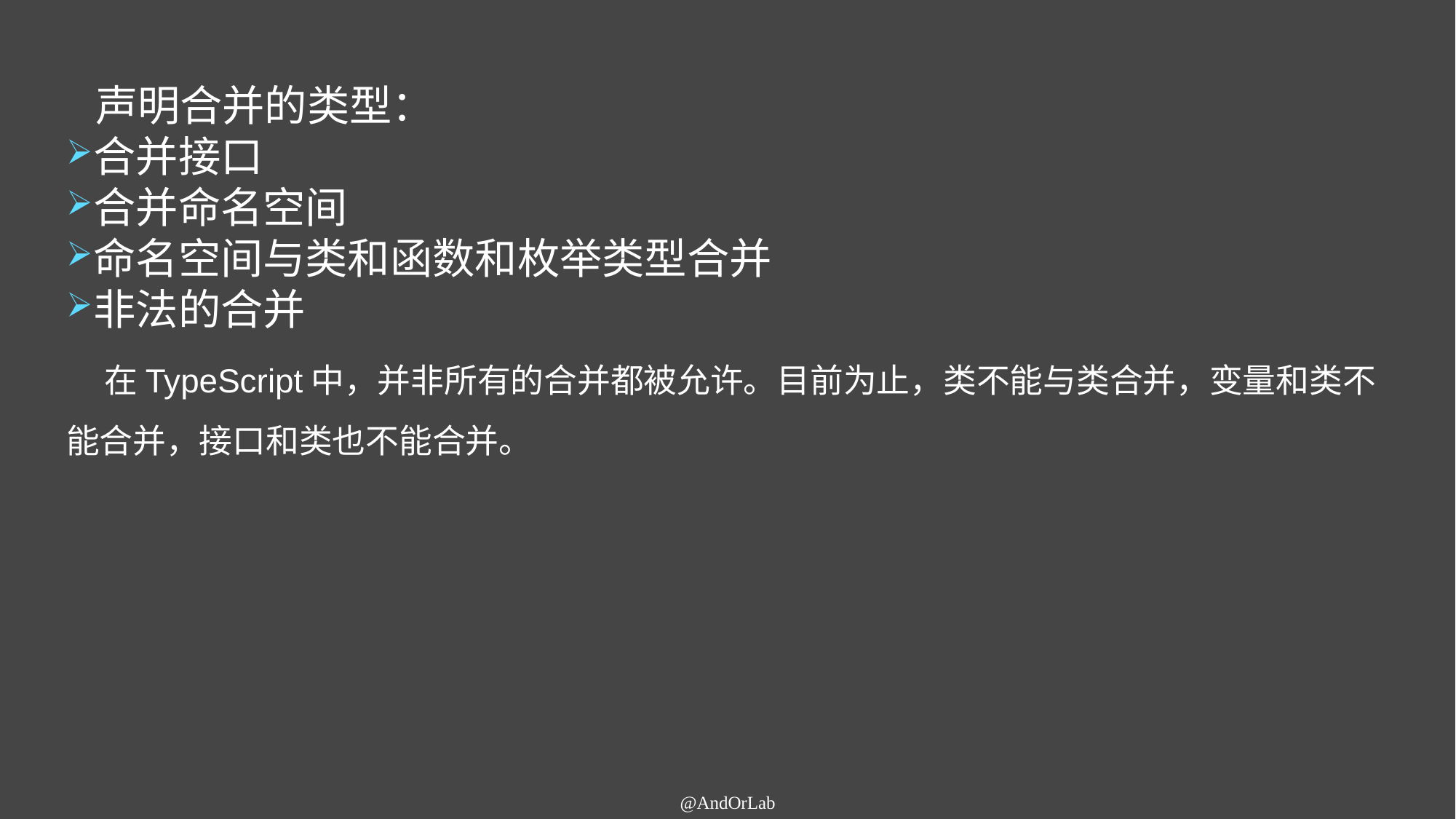

声明合并的类型：
合并接口
合并命名空间
命名空间与类和函数和枚举类型合并
非法的合并
    在TypeScript中，并非所有的合并都被允许。目前为止，类不能与类合并，变量和类不能合并，接口和类也不能合并。
@AndOrLab